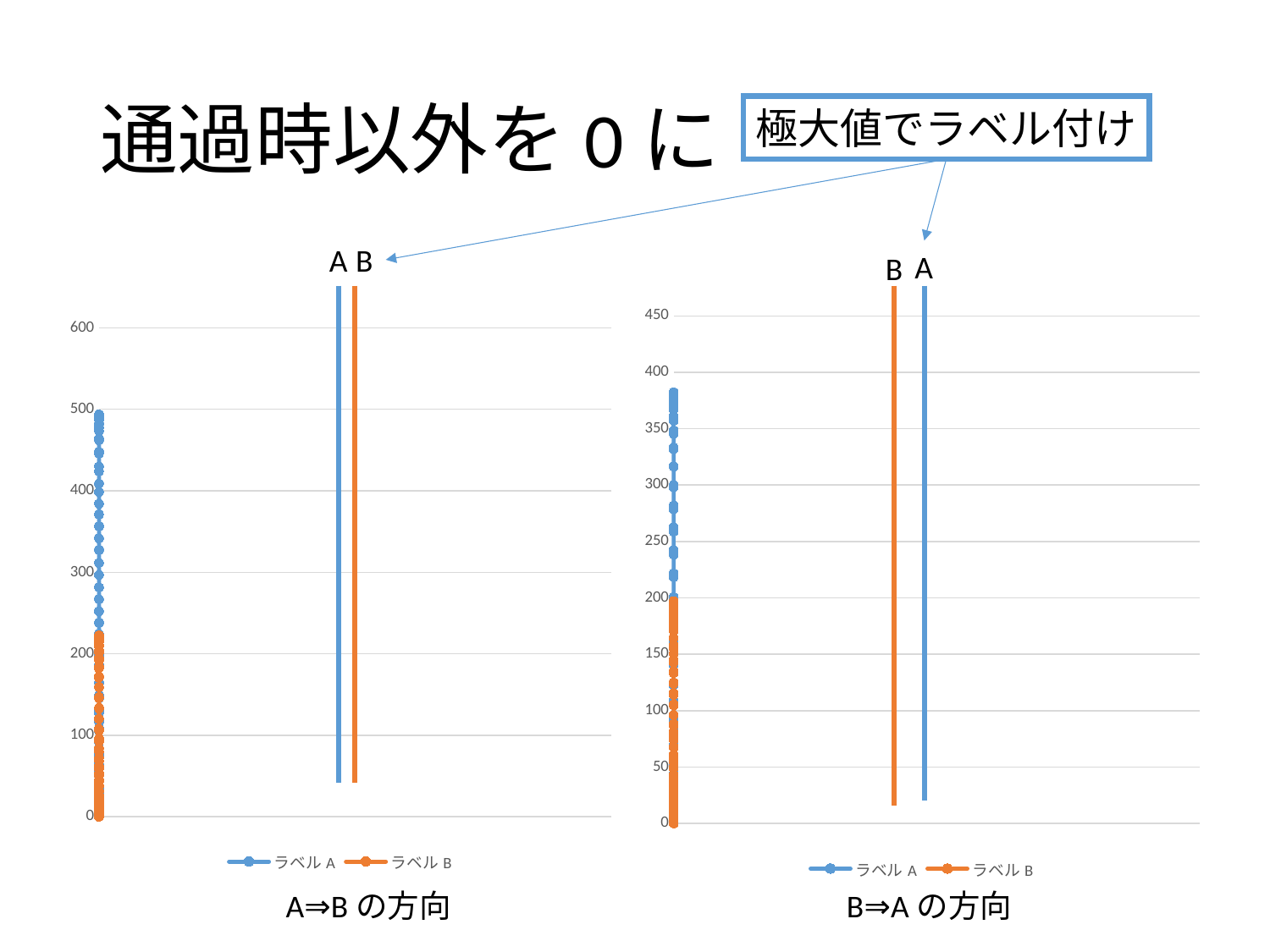

# 通過時以外を0に
極大値でラベル付け
A
B
A
B

[unsupported chart]

[unsupported chart]

A⇒Bの方向
B⇒Aの方向